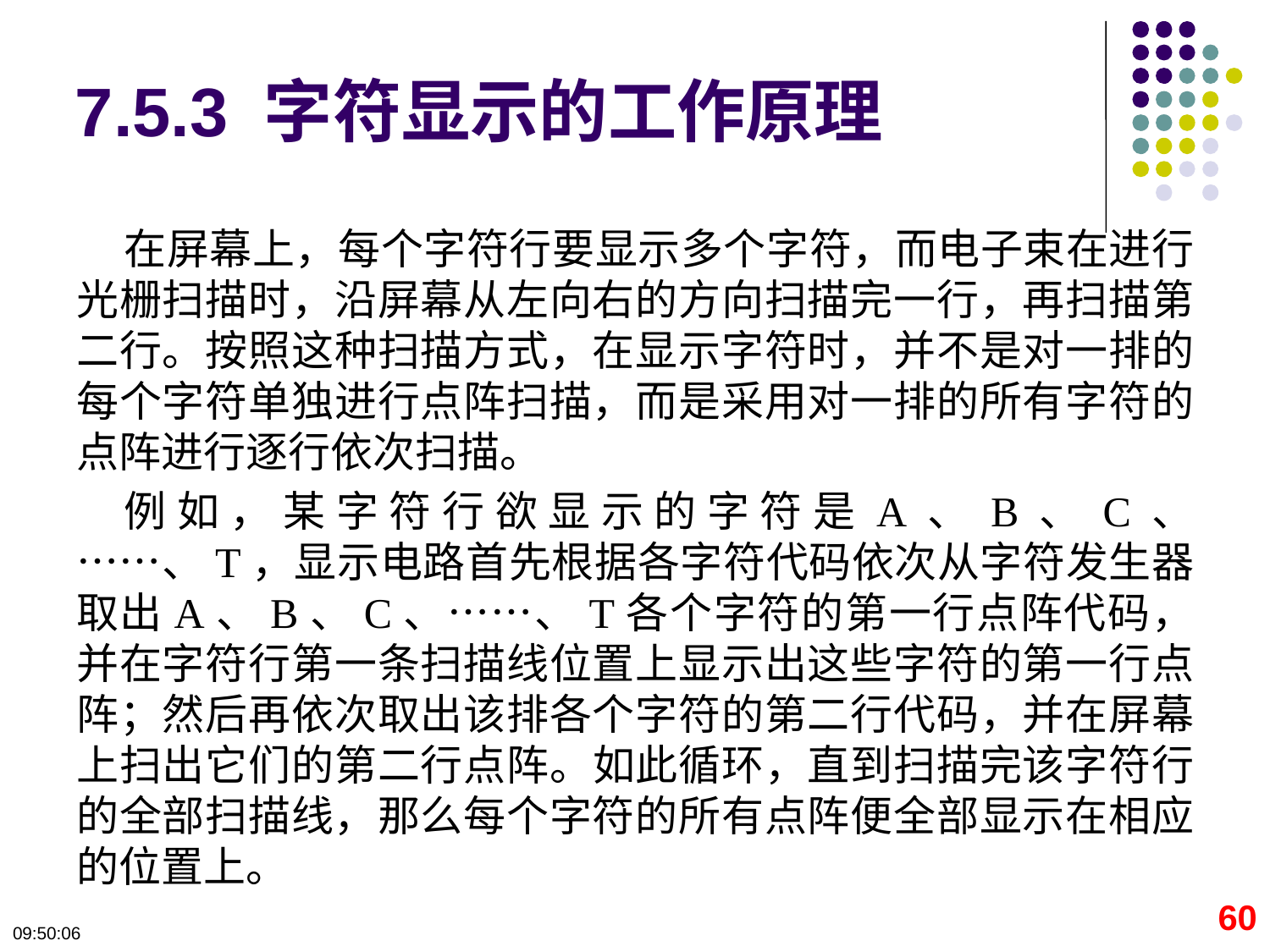

# 7.5.3 字符显示的工作原理
在屏幕上，每个字符行要显示多个字符，而电子束在进行光栅扫描时，沿屏幕从左向右的方向扫描完一行，再扫描第二行。按照这种扫描方式，在显示字符时，并不是对一排的每个字符单独进行点阵扫描，而是采用对一排的所有字符的点阵进行逐行依次扫描。
例如，某字符行欲显示的字符是A、B、C、……、T，显示电路首先根据各字符代码依次从字符发生器取出A、B、C、……、T各个字符的第一行点阵代码，并在字符行第一条扫描线位置上显示出这些字符的第一行点阵；然后再依次取出该排各个字符的第二行代码，并在屏幕上扫出它们的第二行点阵。如此循环，直到扫描完该字符行的全部扫描线，那么每个字符的所有点阵便全部显示在相应的位置上。

60
09:50:06